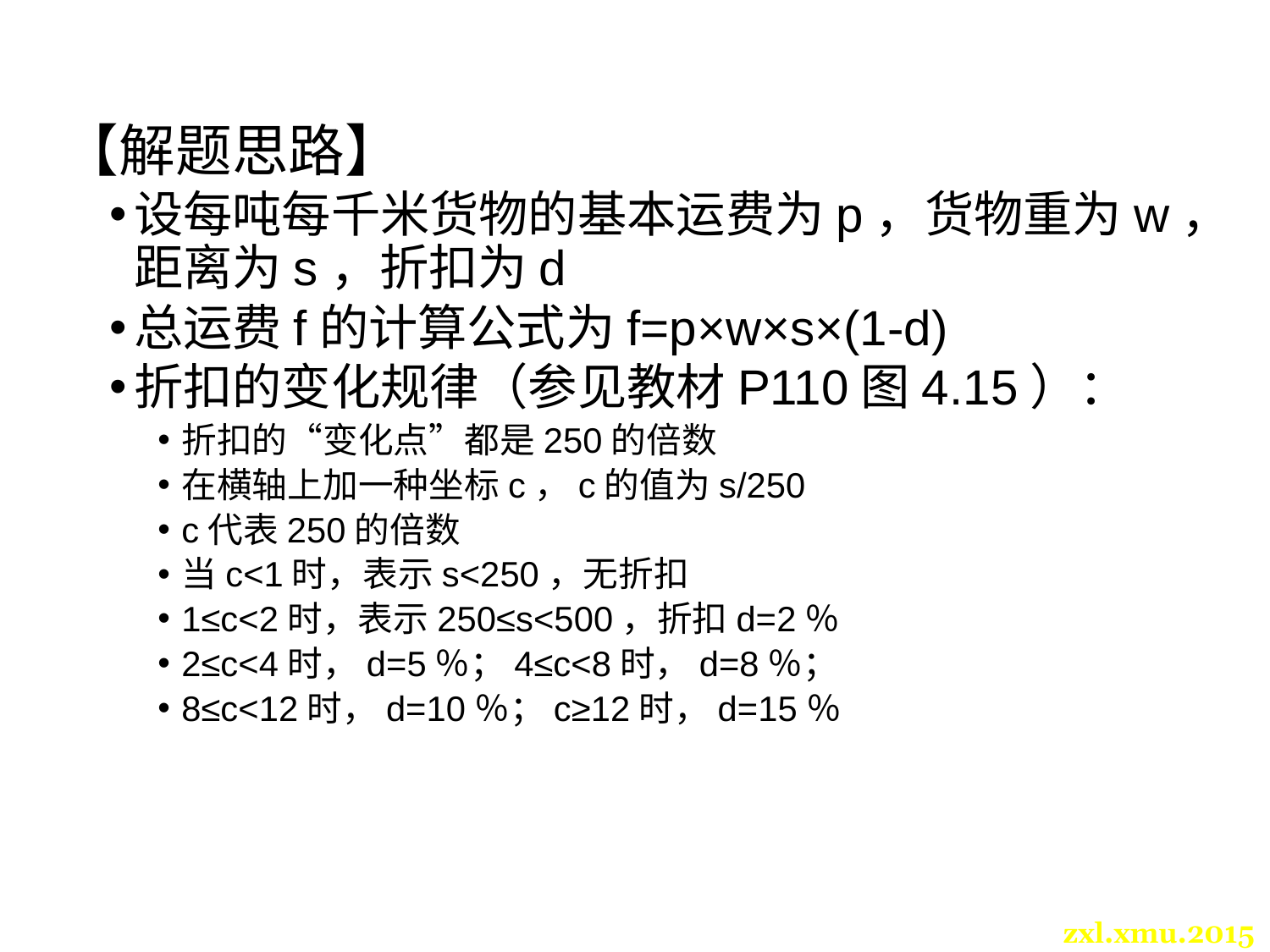

【解题思路】
设每吨每千米货物的基本运费为p，货物重为w，
距离为s，折扣为d
总运费f的计算公式为f=p×w×s×(1-d)
折扣的变化规律（参见教材P110图4.15）：
折扣的“变化点”都是250的倍数
在横轴上加一种坐标c，c的值为s/250
c代表250的倍数
当c<1时，表示s<250，无折扣
1≤c<2时，表示250≤s<500，折扣d=2％
2≤c<4时，d=5％；4≤c<8时，d=8％；
8≤c<12时，d=10％；c≥12时，d=15％